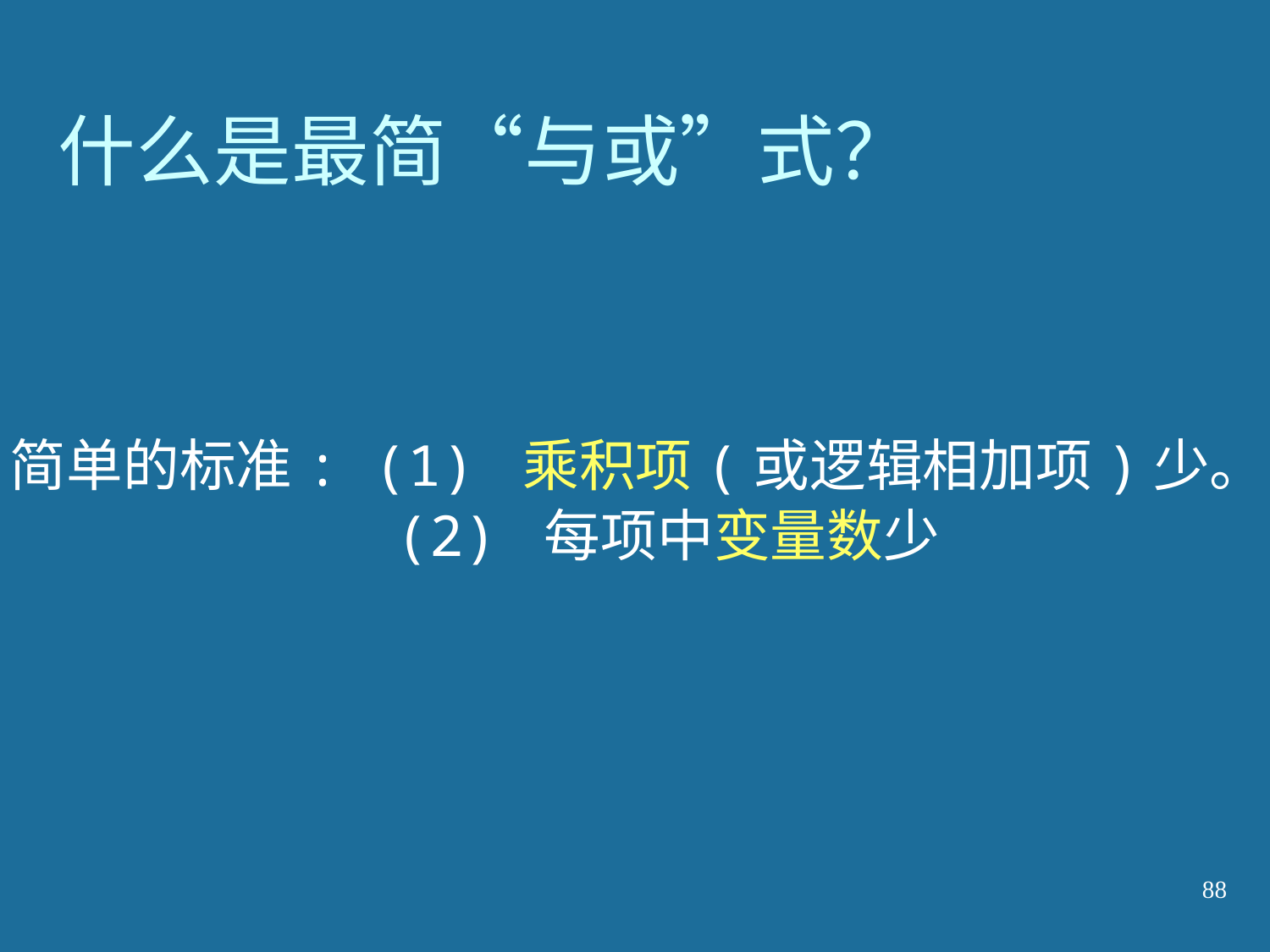

# 什么是最简“与或”式？
简单的标准: (1) 乘积项(或逻辑相加项)少。
(2) 每项中变量数少
88